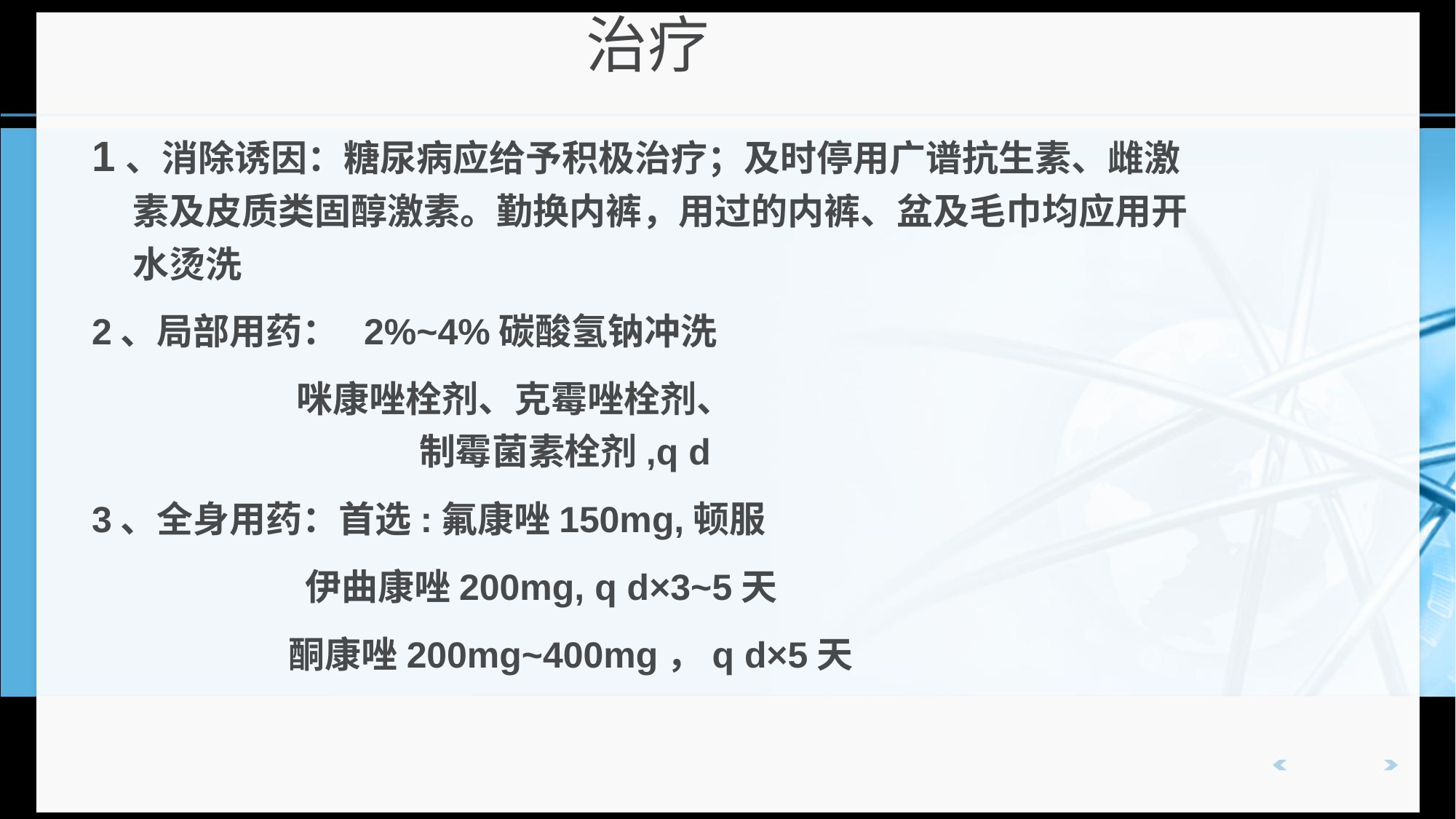

# 治疗
1、消除诱因：糖尿病应给予积极治疗；及时停用广谱抗生素、雌激素及皮质类固醇激素。勤换内裤，用过的内裤、盆及毛巾均应用开水烫洗
2、局部用药：  2%~4%碳酸氢钠冲洗
                        咪康唑栓剂、克霉唑栓剂、                                                                                              制霉菌素栓剂,q d
3、全身用药：首选:氟康唑150mg,顿服
                         伊曲康唑200mg, q d×3~5天
                       酮康唑200mg~400mg，q d×5天